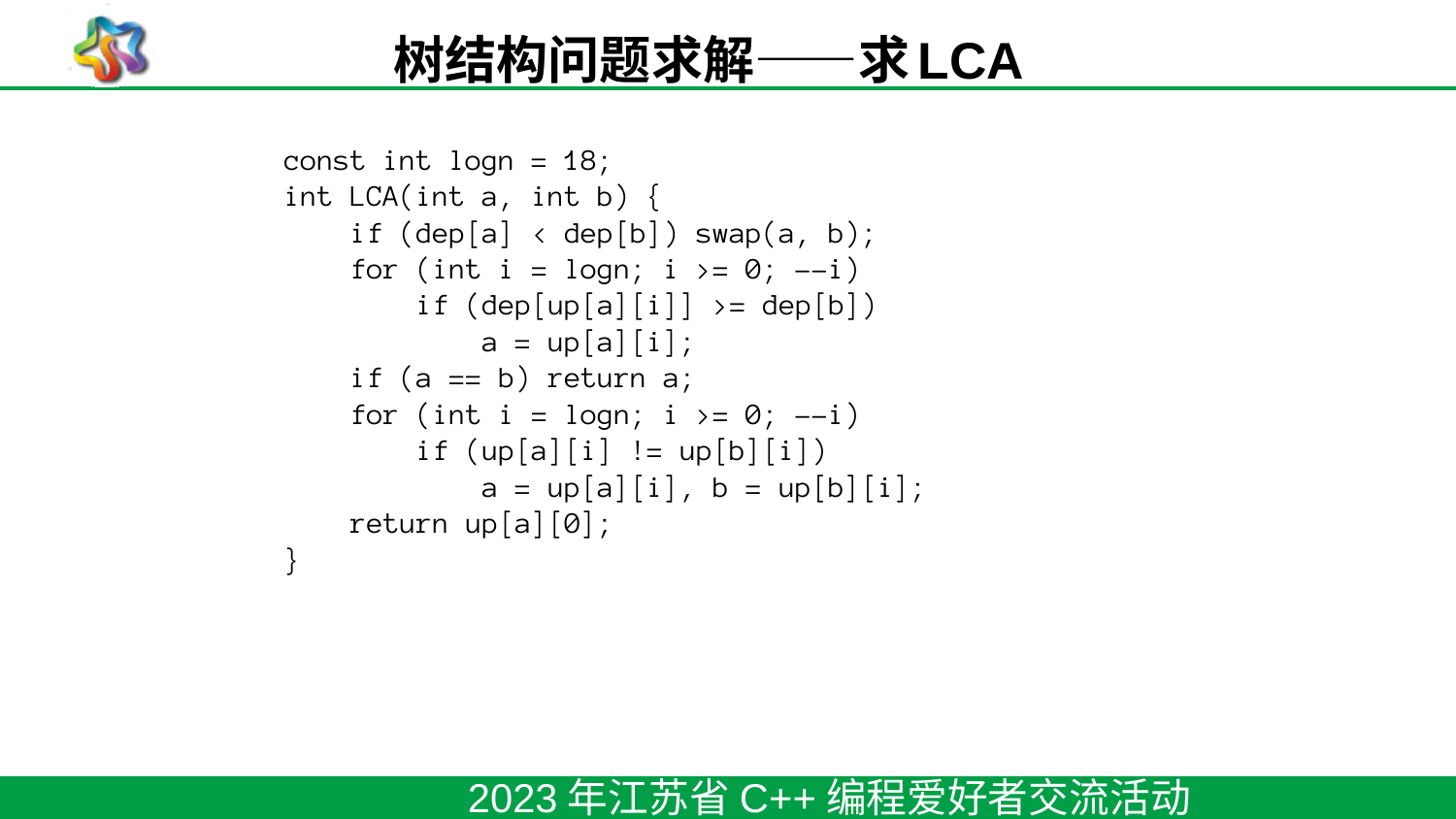

# 树结构问题求解——求LCA
const int logn = 18;
int LCA(int a, int b) {
    if (dep[a] < dep[b]) swap(a, b);
    for (int i = logn; i >= 0; --i)
        if (dep[up[a][i]] >= dep[b])
            a = up[a][i];
    if (a == b) return a;
    for (int i = logn; i >= 0; --i)
        if (up[a][i] != up[b][i])
            a = up[a][i], b = up[b][i];
    return up[a][0];
}